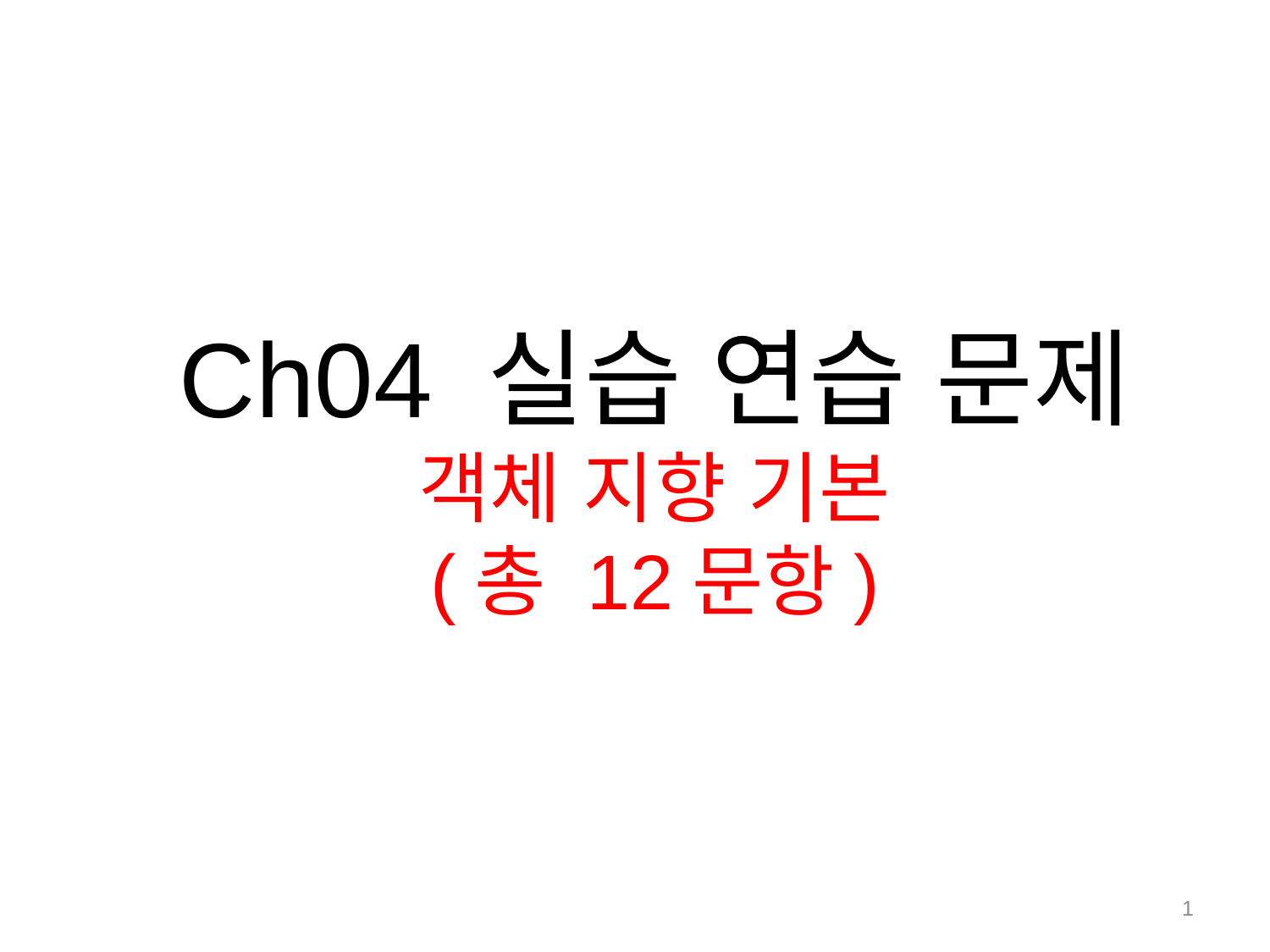

Ch04 실습 연습 문제
객체 지향 기본
(총 12문항)
1